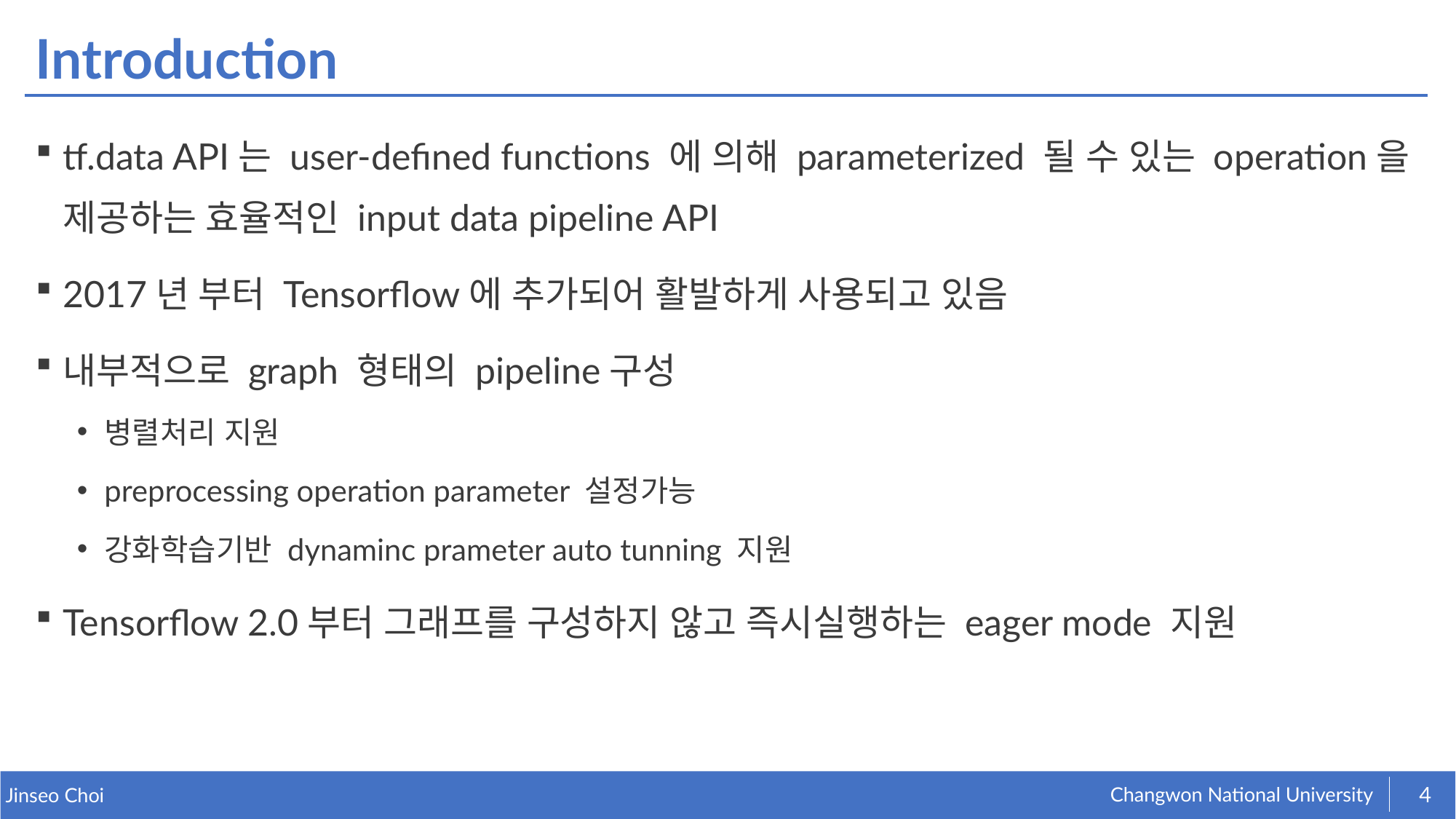

# Introduction
tf.data API는 user-defined functions 에 의해 parameterized 될 수 있는 operation을 제공하는 효율적인 input data pipeline API
2017년 부터 Tensorflow에 추가되어 활발하게 사용되고 있음
내부적으로 graph 형태의 pipeline구성
병렬처리 지원
preprocessing operation parameter 설정가능
강화학습기반 dynaminc prameter auto tunning 지원
Tensorflow 2.0부터 그래프를 구성하지 않고 즉시실행하는 eager mode 지원

4